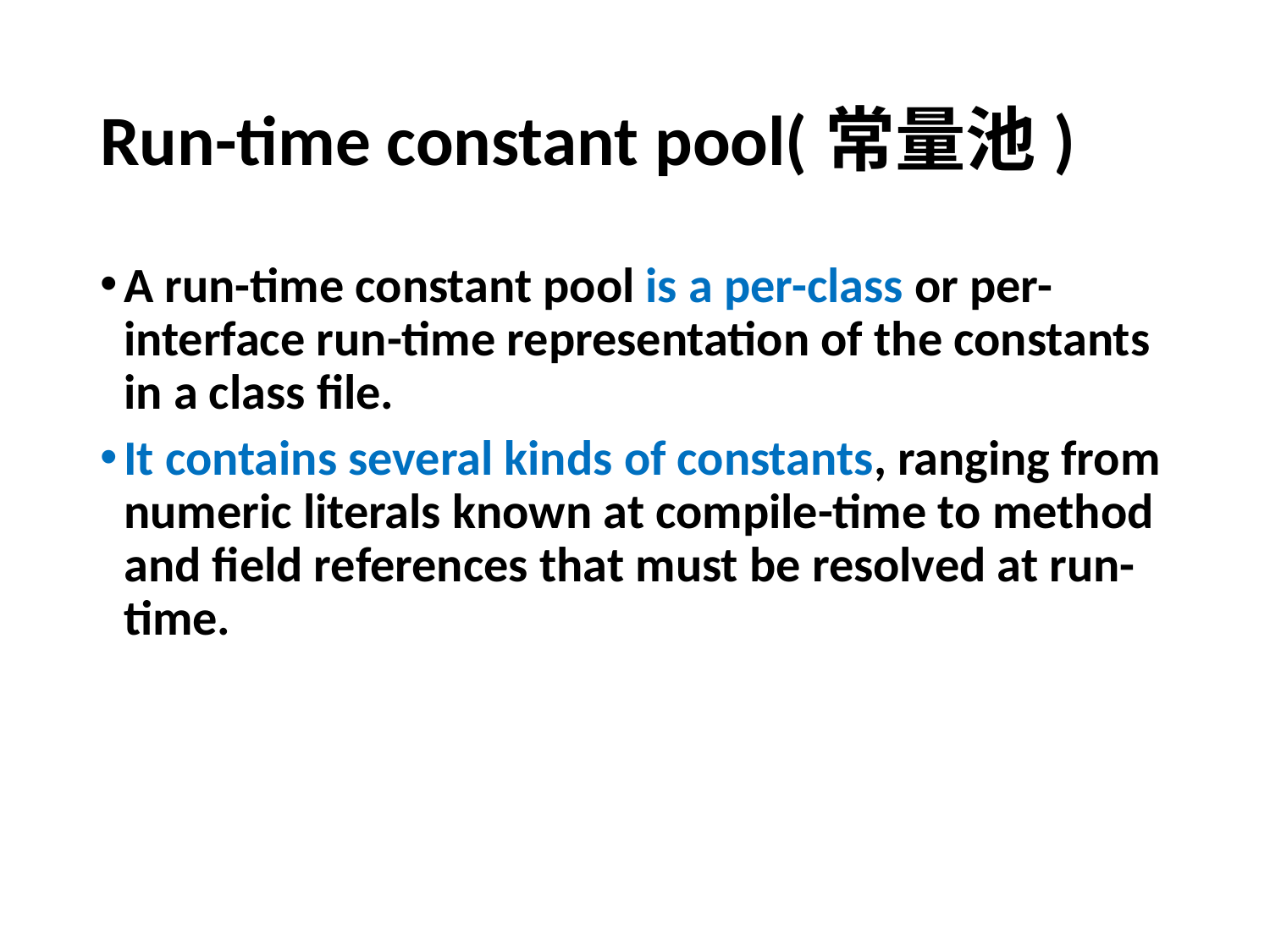

# Run-time constant pool(常量池)
A run-time constant pool is a per-class or per-interface run-time representation of the constants in a class file.
It contains several kinds of constants, ranging from numeric literals known at compile-time to method and field references that must be resolved at run-time.